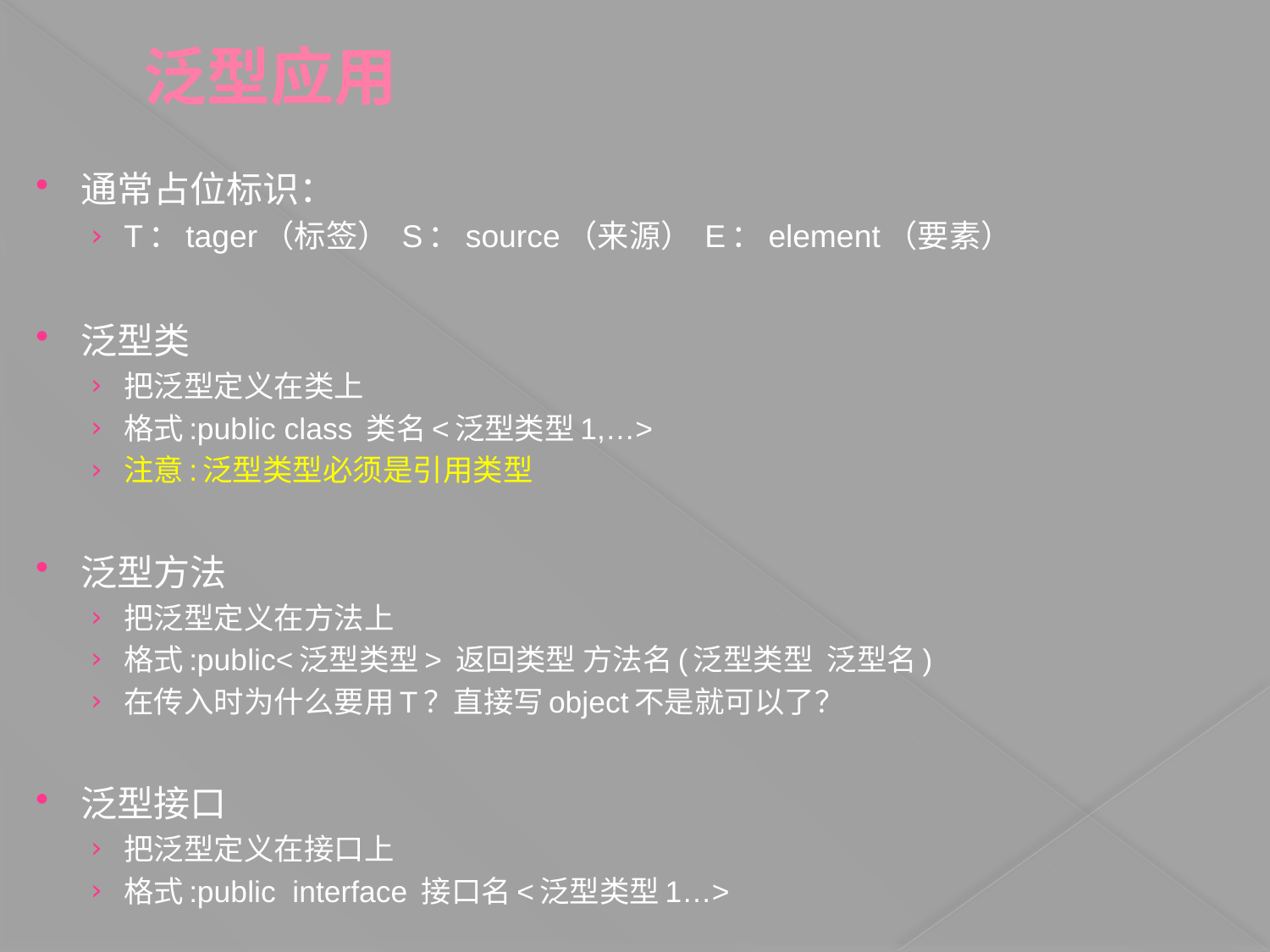

# 泛型应用

通常占位标识：
T：tager（标签） S：source（来源） E：element（要素）

泛型类
把泛型定义在类上
格式:public class 类名<泛型类型1,…>
注意:泛型类型必须是引用类型

泛型方法
把泛型定义在方法上
格式:public<泛型类型> 返回类型 方法名(泛型类型  泛型名)
在传入时为什么要用T？直接写object不是就可以了？

泛型接口
把泛型定义在接口上
格式:public  interface 接口名<泛型类型1…>